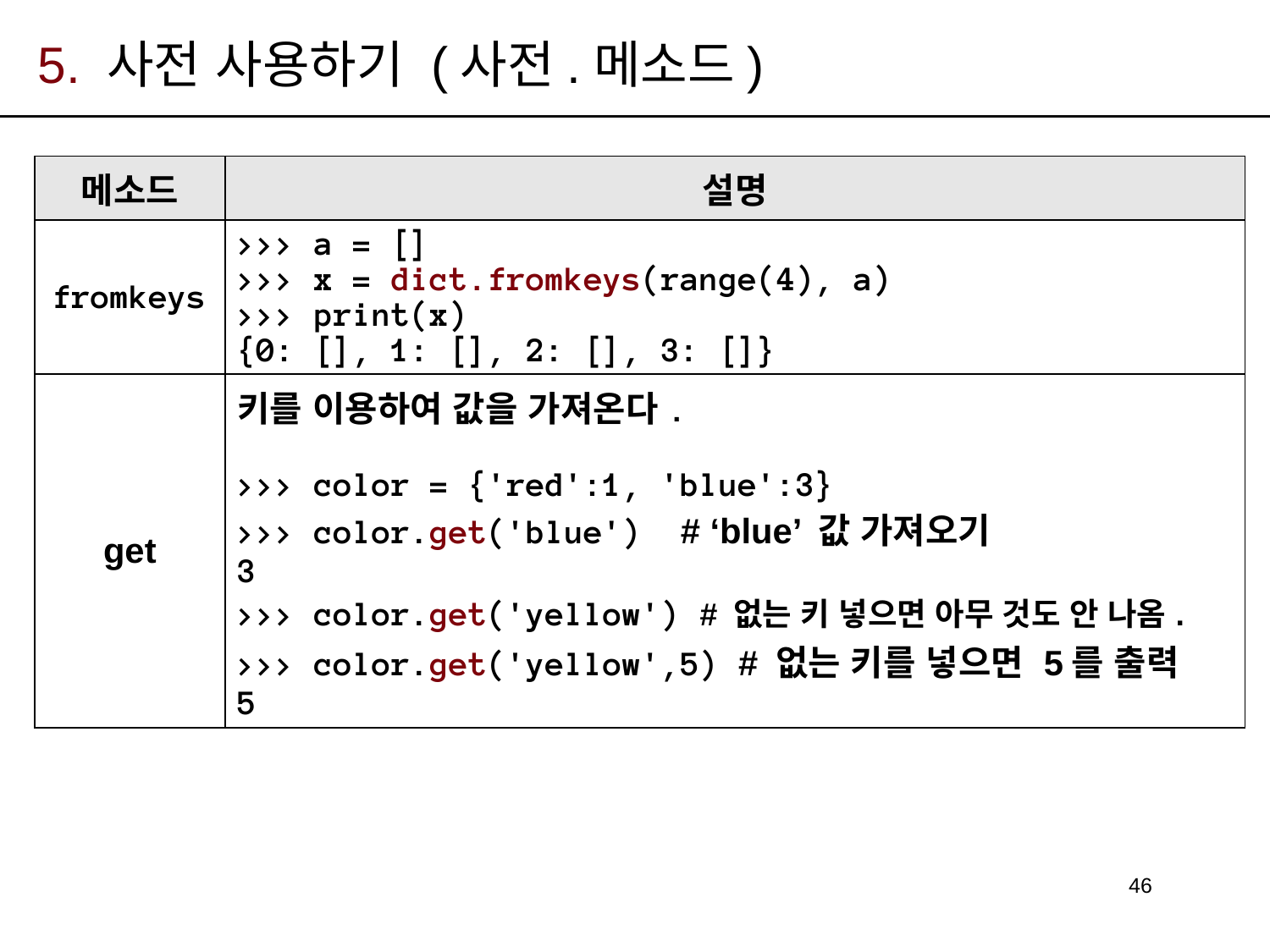

# 5. 사전 사용하기 (사전.메소드)
| 메소드 | 설명 |
| --- | --- |
| fromkeys | >>> a = [] >>> x = dict.fromkeys(range(4), a) >>> print(x) {0: [], 1: [], 2: [], 3: []} |
| get | 키를 이용하여 값을 가져온다. >>> color = {'red':1, 'blue':3} >>> color.get('blue') # ‘blue’ 값 가져오기 3 >>> color.get('yellow') # 없는 키 넣으면 아무 것도 안 나옴. >>> color.get('yellow',5) # 없는 키를 넣으면 5를 출력 5 |
46